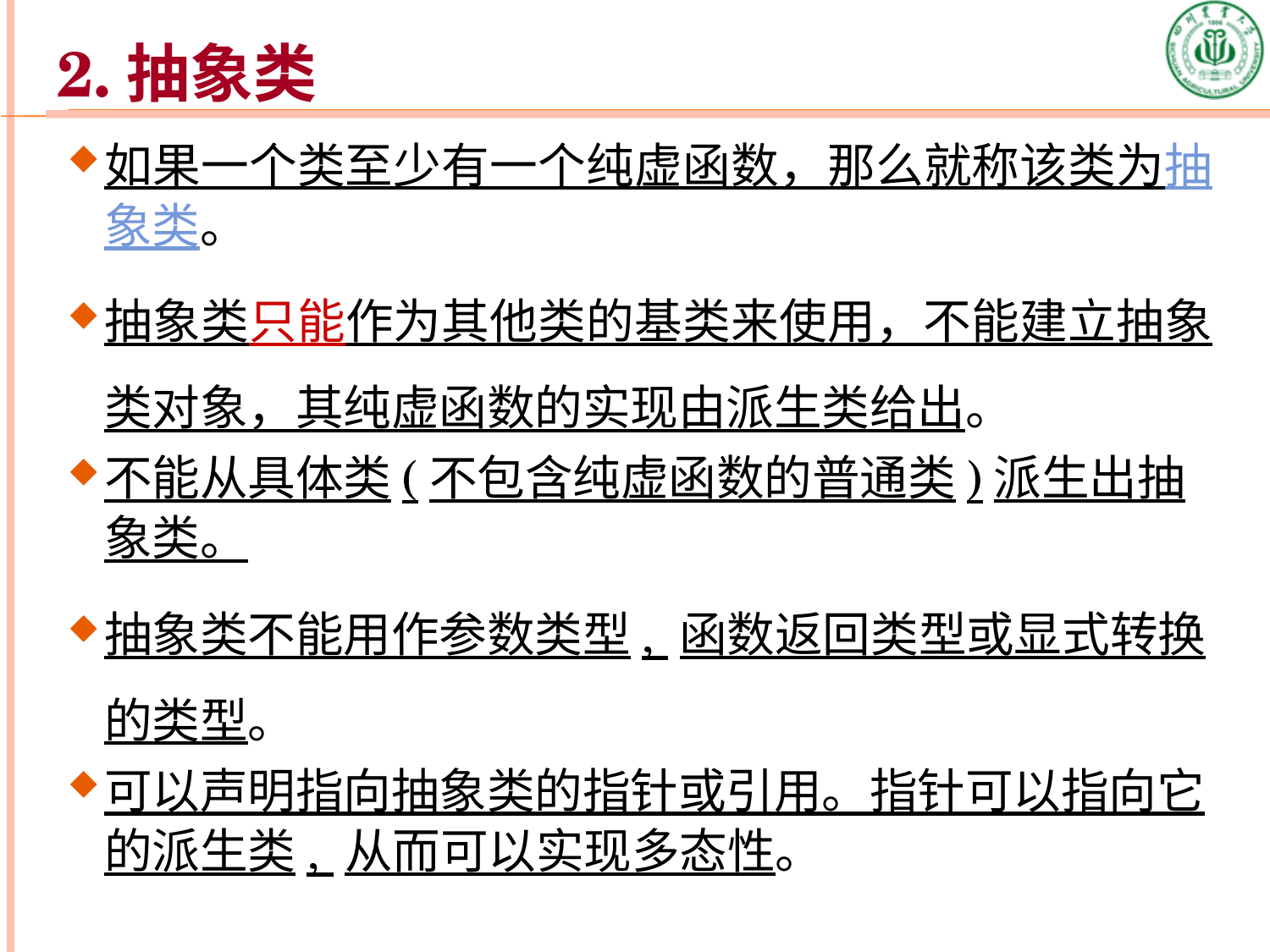

# 2.抽象类
如果一个类至少有一个纯虚函数，那么就称该类为抽象类。
抽象类只能作为其他类的基类来使用，不能建立抽象类对象，其纯虚函数的实现由派生类给出。
不能从具体类(不包含纯虚函数的普通类)派生出抽象类。
抽象类不能用作参数类型, 函数返回类型或显式转换的类型。
可以声明指向抽象类的指针或引用。指针可以指向它的派生类, 从而可以实现多态性。